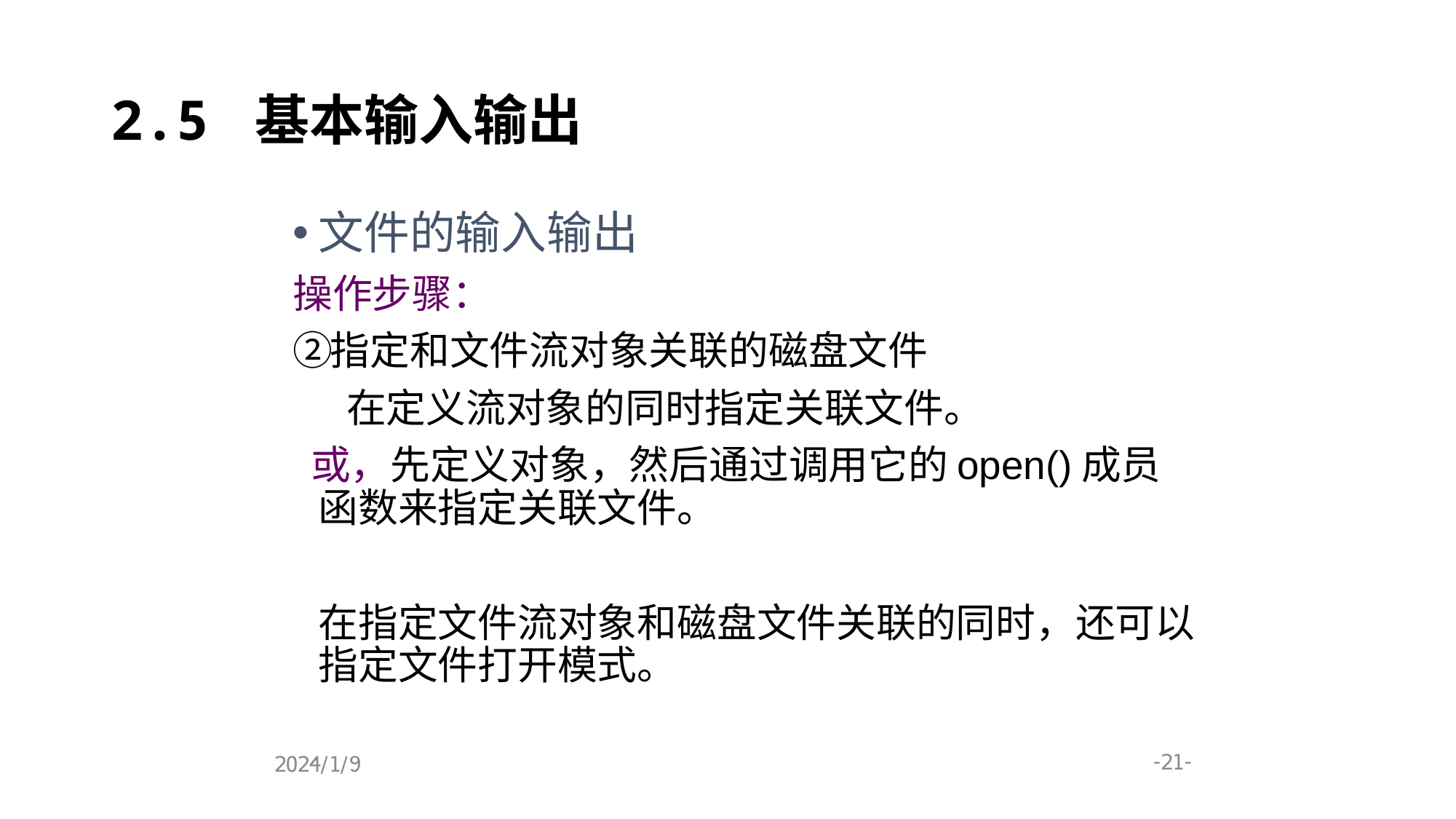

# 2.5 基本输入输出
文件的输入输出
操作步骤：
指定和文件流对象关联的磁盘文件
     在定义流对象的同时指定关联文件。
 或，先定义对象，然后通过调用它的open()成员函数来指定关联文件。

		在指定文件流对象和磁盘文件关联的同时，还可以指定文件打开模式。
-21-
2024/1/9